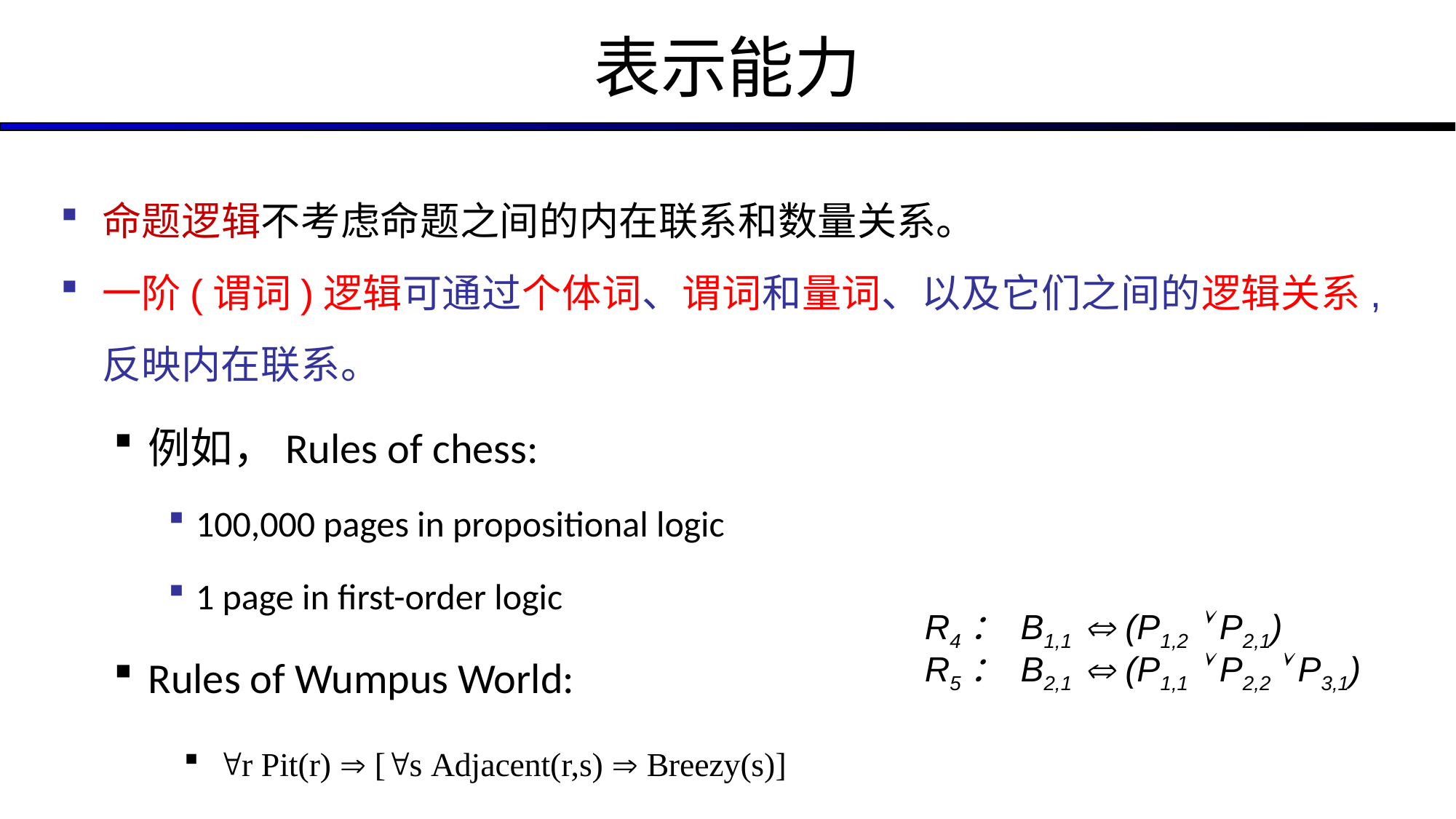

# 表示能力
命题逻辑不考虑命题之间的内在联系和数量关系。
一阶(谓词)逻辑可通过个体词、谓词和量词、以及它们之间的逻辑关系,反映内在联系。
例如，Rules of chess:
100,000 pages in propositional logic
1 page in first-order logic
Rules of Wumpus World:
∀r Pit(r) ⇒ [∀s Adjacent(r,s) ⇒ Breezy(s)]
R4： B1,1  ⇔ (P1,2 ∨ P2,1)
R5： B2,1  ⇔ (P1,1 ∨ P2,2 ∨ P3,1)